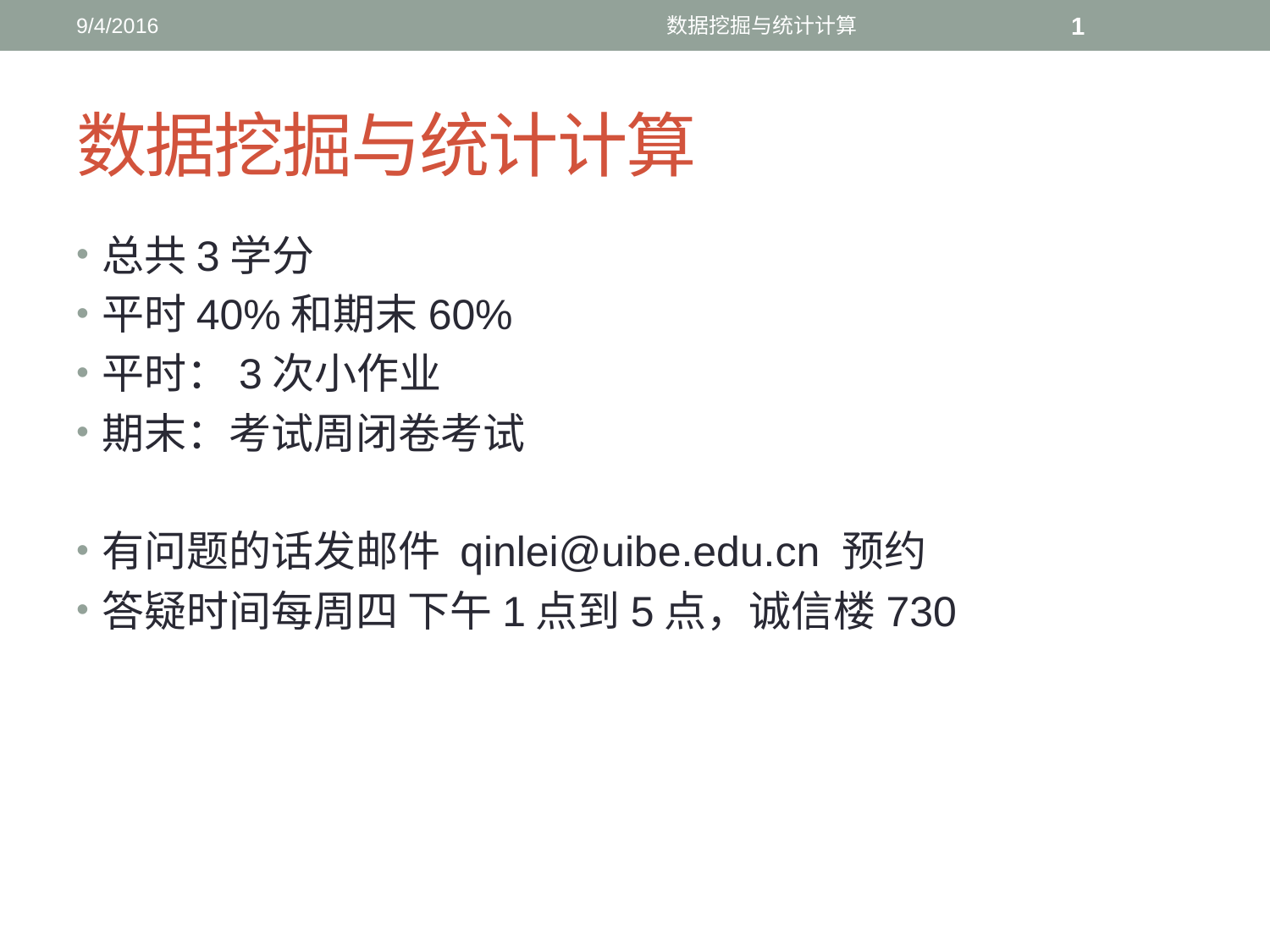

9/4/2016
数据挖掘与统计计算
1
# 数据挖掘与统计计算
总共3学分
平时40%和期末60%
平时：3次小作业
期末：考试周闭卷考试

有问题的话发邮件 qinlei@uibe.edu.cn 预约
答疑时间每周四 下午1点到5点，诚信楼730